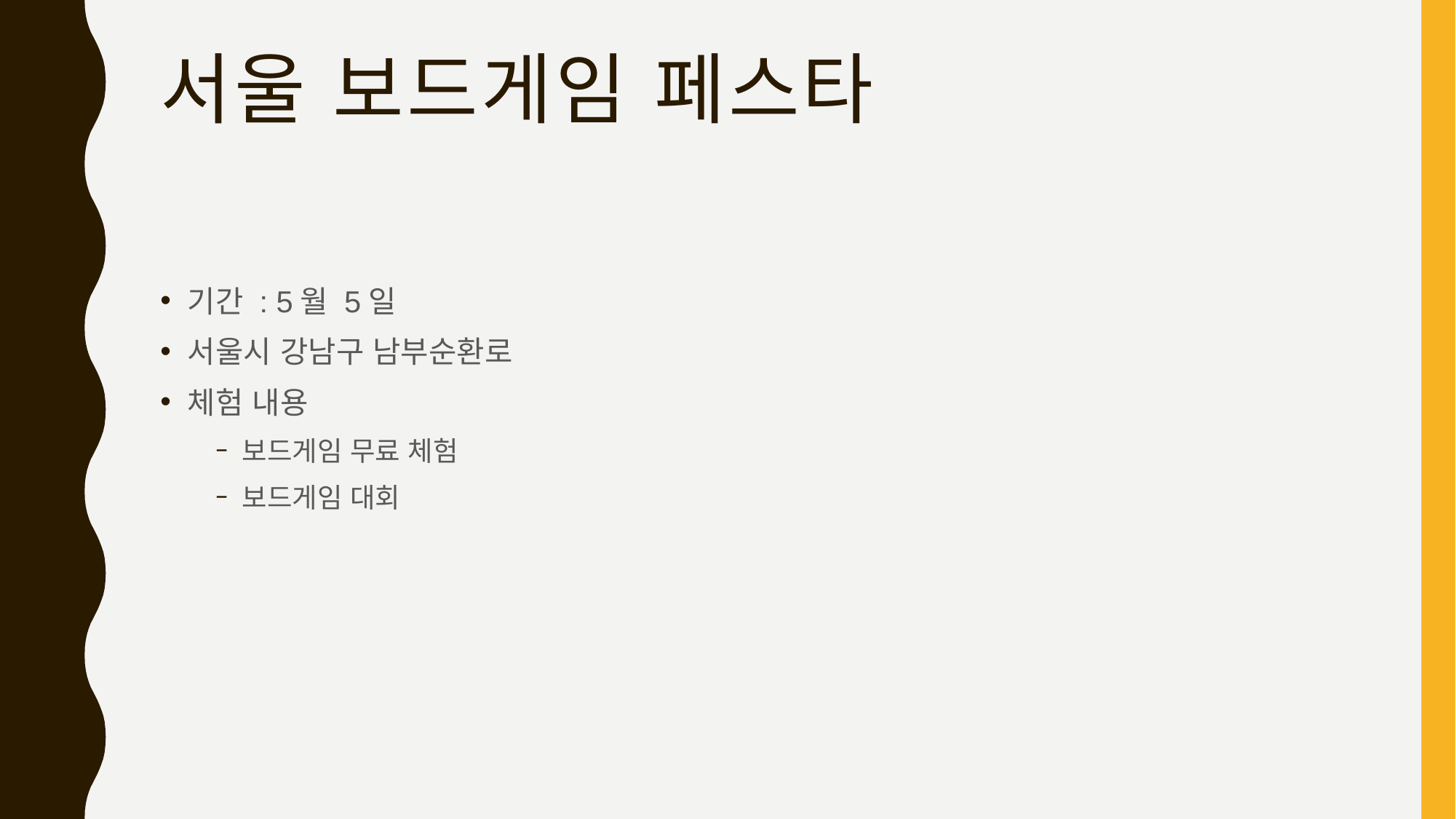

# 서울 보드게임 페스타
기간 : 5월 5일
서울시 강남구 남부순환로
체험 내용
보드게임 무료 체험
보드게임 대회